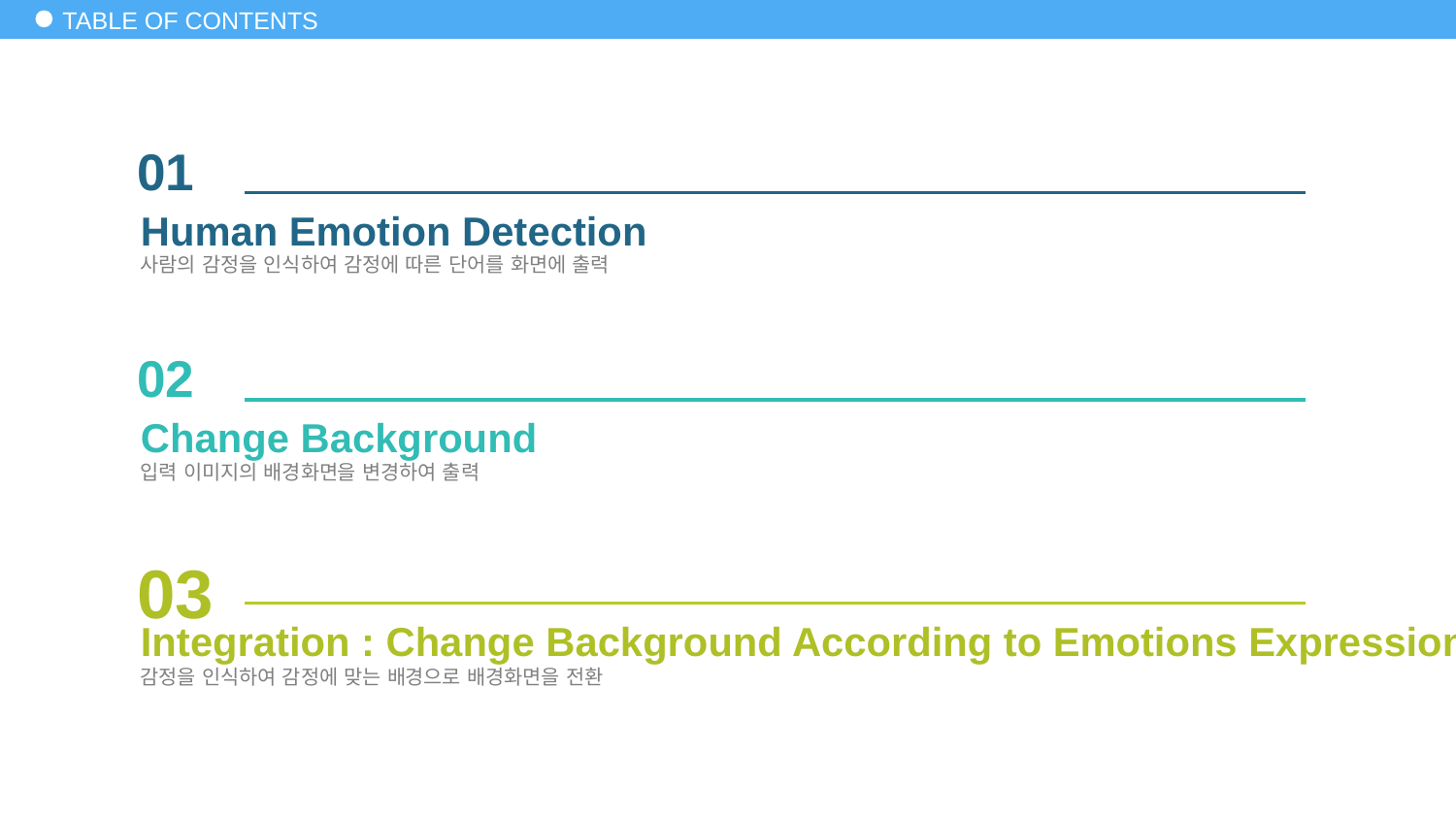

# TABLE OF CONTENTS
01
Human Emotion Detection
사람의 감정을 인식하여 감정에 따른 단어를 화면에 출력
02
Change Background
입력 이미지의 배경화면을 변경하여 출력
03
Integration : Change Background According to Emotions Expression
감정을 인식하여 감정에 맞는 배경으로 배경화면을 전환